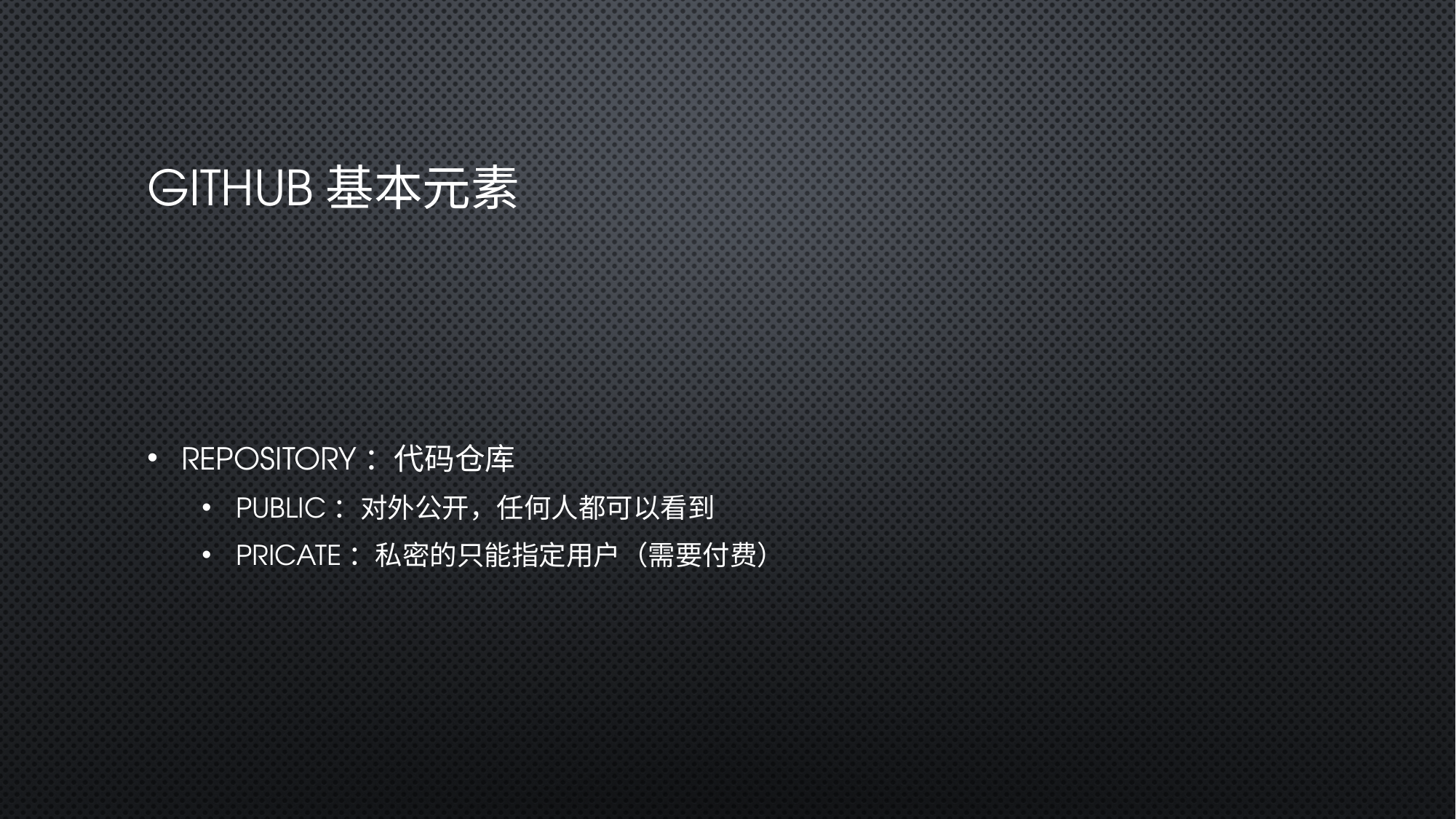

# GITHUB基本元素
Repository：代码仓库
PUBLIC：对外公开，任何人都可以看到
PRICATE：私密的只能指定用户（需要付费）